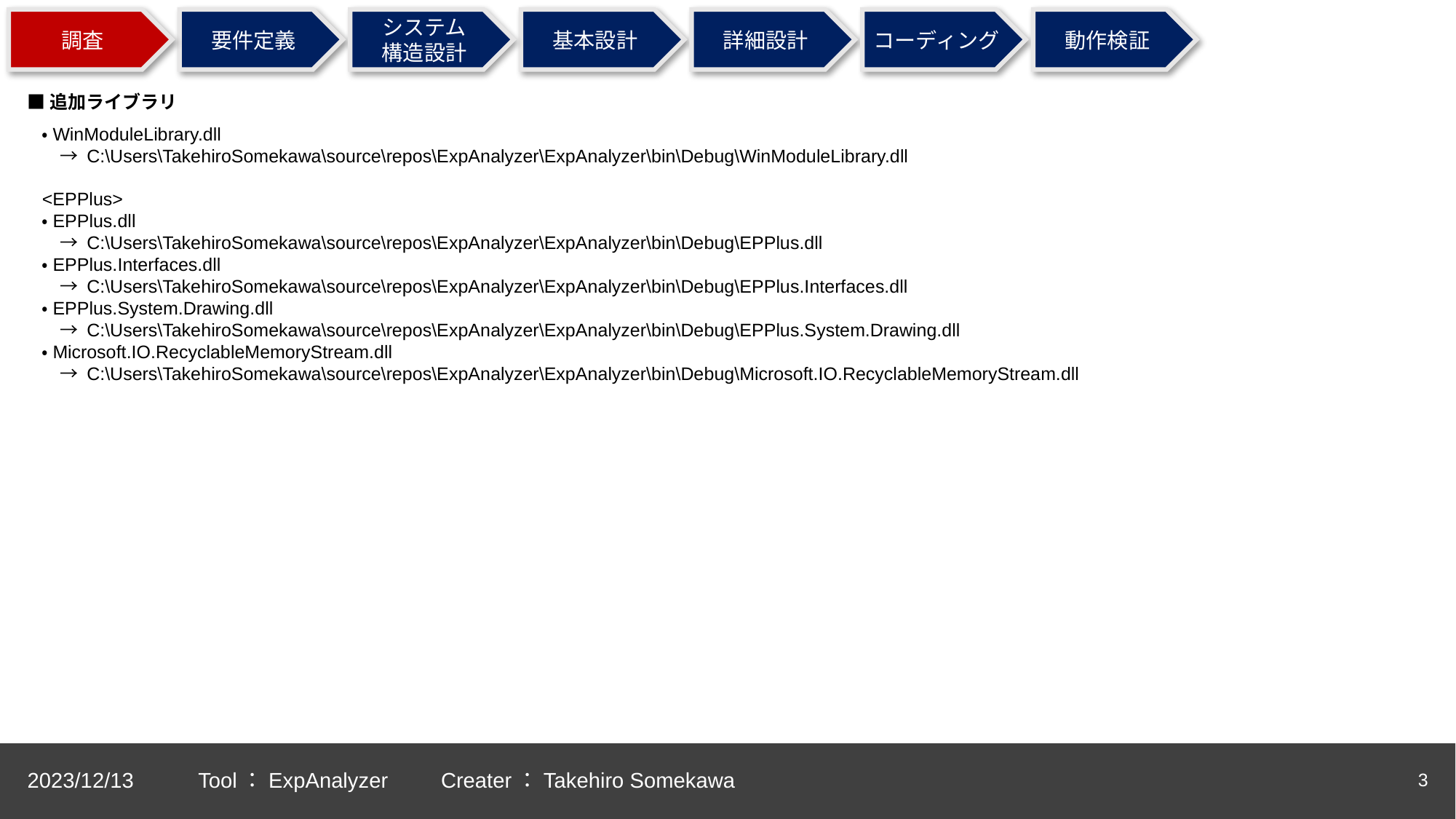

調査
要件定義
システム
構造設計
基本設計
詳細設計
コーディング
動作検証
■追加ライブラリ
・WinModuleLibrary.dll
　→ C:\Users\TakehiroSomekawa\source\repos\ExpAnalyzer\ExpAnalyzer\bin\Debug\WinModuleLibrary.dll

<EPPlus>
・EPPlus.dll
　→ C:\Users\TakehiroSomekawa\source\repos\ExpAnalyzer\ExpAnalyzer\bin\Debug\EPPlus.dll
・EPPlus.Interfaces.dll
　→ C:\Users\TakehiroSomekawa\source\repos\ExpAnalyzer\ExpAnalyzer\bin\Debug\EPPlus.Interfaces.dll
・EPPlus.System.Drawing.dll
　→ C:\Users\TakehiroSomekawa\source\repos\ExpAnalyzer\ExpAnalyzer\bin\Debug\EPPlus.System.Drawing.dll
・Microsoft.IO.RecyclableMemoryStream.dll
　→ C:\Users\TakehiroSomekawa\source\repos\ExpAnalyzer\ExpAnalyzer\bin\Debug\Microsoft.IO.RecyclableMemoryStream.dll
Tool：ExpAnalyzer　　Creater：Takehiro Somekawa
3
2023/12/13